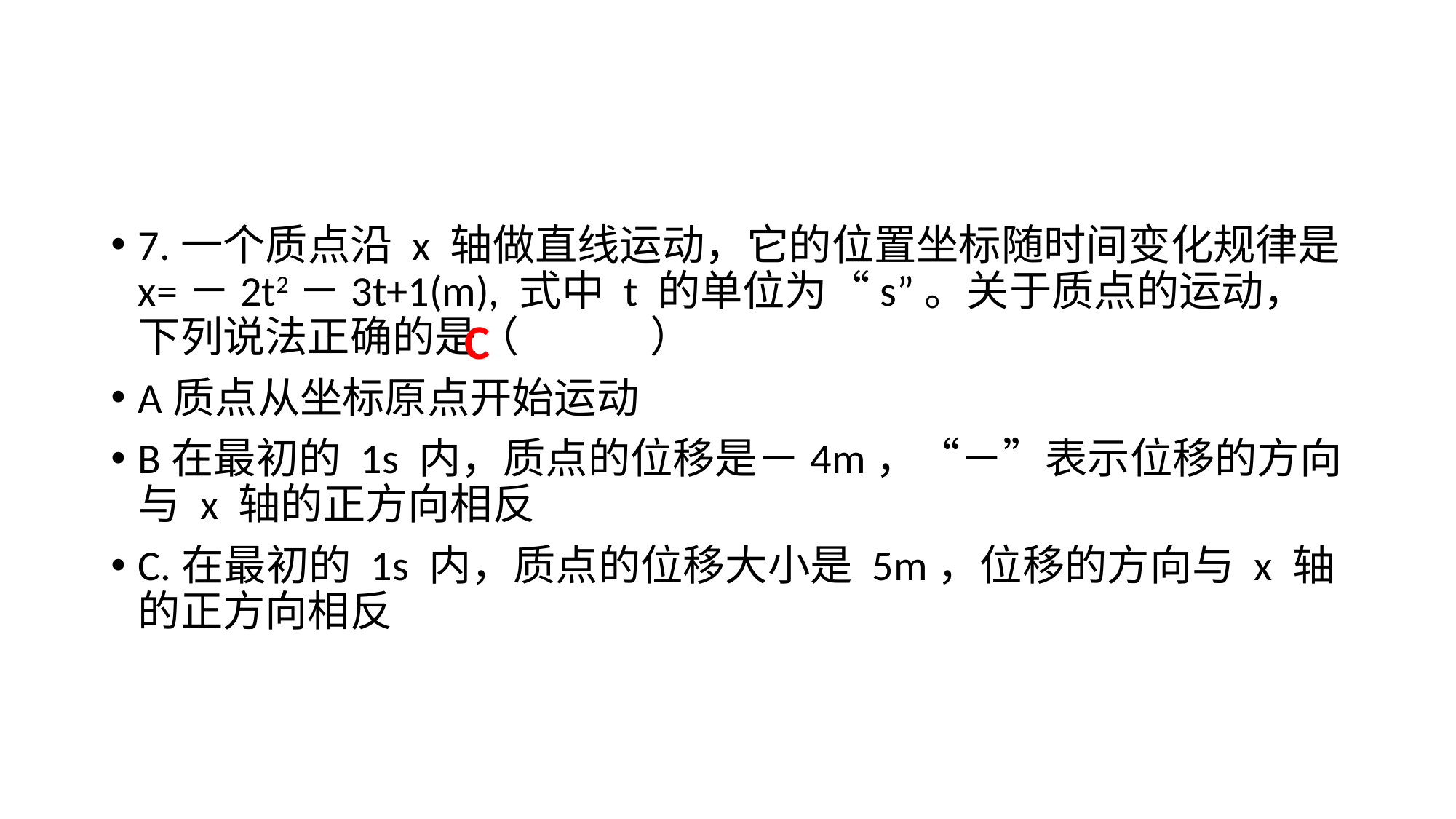

#
7.一个质点沿 x 轴做直线运动，它的位置坐标随时间变化规律是 x=－2t2－3t+1(m), 式中 t 的单位为“s”。关于质点的运动，下列说法正确的是（	        ）
A质点从坐标原点开始运动
B在最初的 1s 内，质点的位移是－4m，“－”表示位移的方向与 x 轴的正方向相反
C.在最初的 1s 内，质点的位移大小是 5m，位移的方向与 x 轴的正方向相反
C